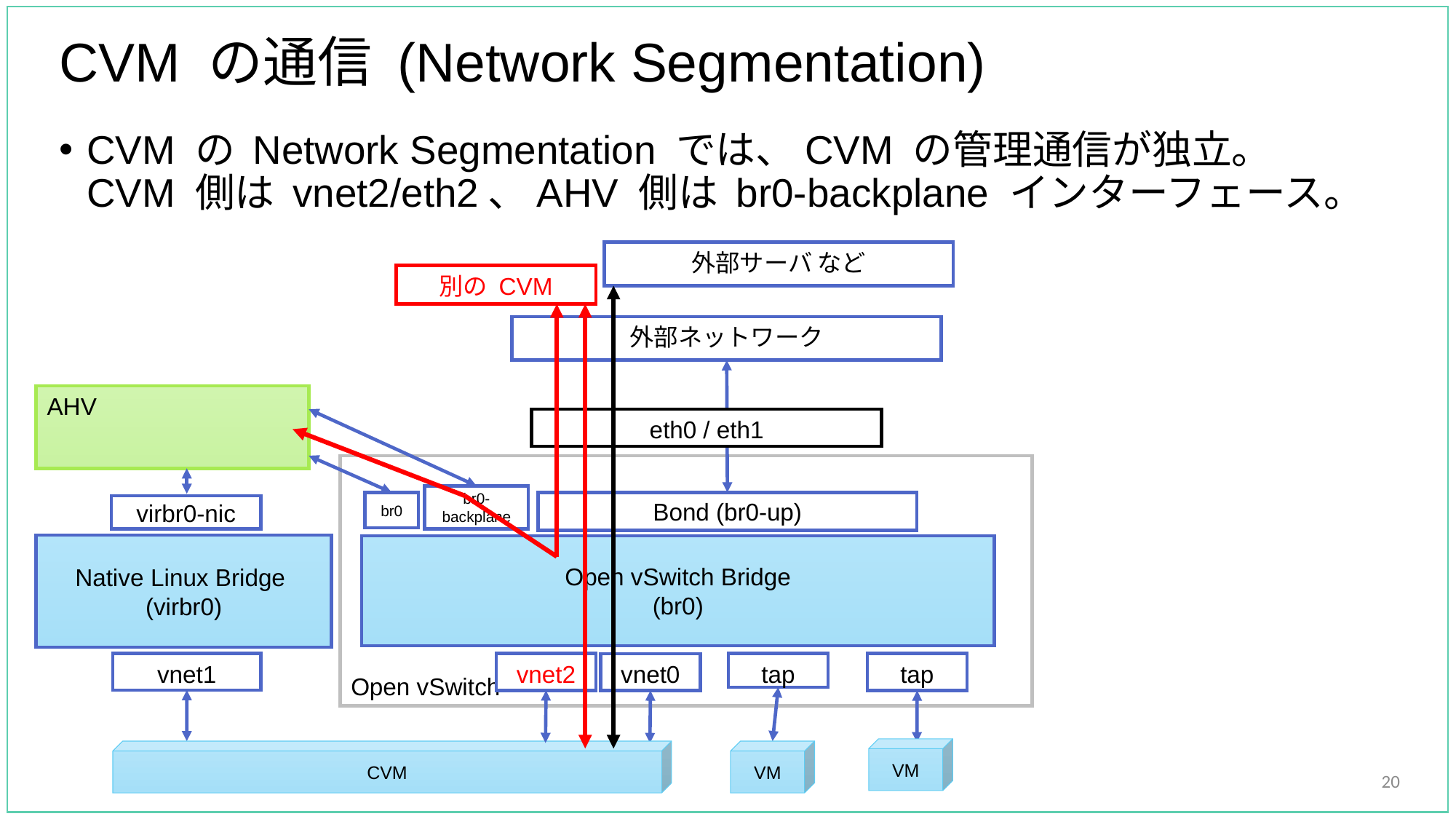

# CVM の通信 (Network Segmentation)
CVM の Network Segmentation では、CVM の管理通信が独立。
CVM 側は vnet2/eth2、AHV 側は br0-backplane インターフェース。
外部サーバ など
別の CVM
外部ネットワーク
AHV
eth0 / eth1
Open vSwitch
br0-backplane
Bond (br0-up)
br0
virbr0-nic
Native Linux Bridge
(virbr0)
Open vSwitch Bridge
(br0)
vnet1
tap
tap
vnet2
vnet0
VM
CVM
VM
20